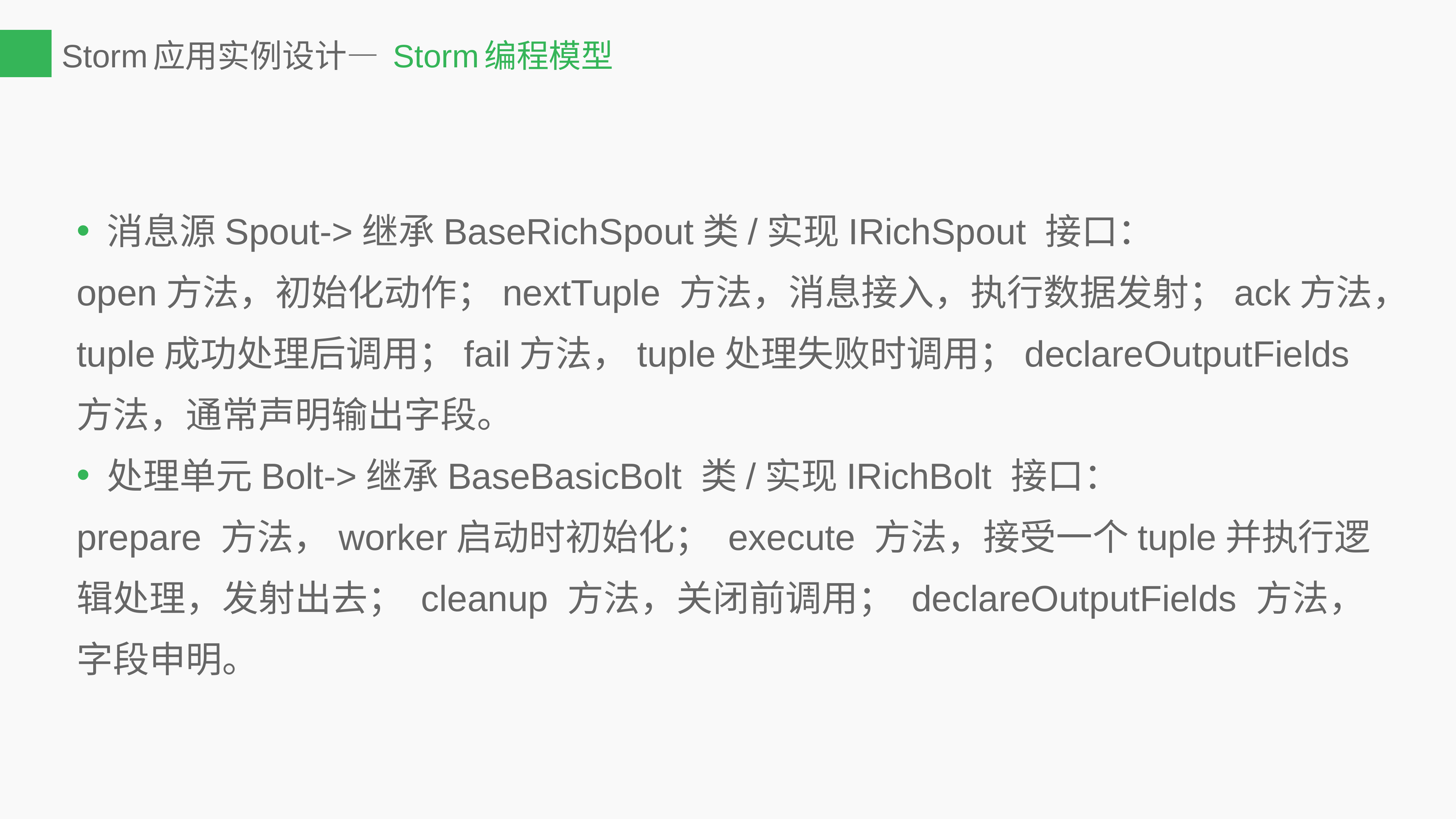

# Storm应用实例设计— Storm编程模型
消息源Spout->继承BaseRichSpout类/实现IRichSpout 接口：
open方法，初始化动作；nextTuple 方法，消息接入，执行数据发射；ack方法，tuple成功处理后调用；fail方法，tuple处理失败时调用；declareOutputFields方法，通常声明输出字段。
处理单元Bolt->继承BaseBasicBolt 类/实现IRichBolt 接口：
prepare 方法，worker启动时初始化； execute 方法，接受一个tuple并执行逻辑处理，发射出去； cleanup 方法，关闭前调用； declareOutputFields 方法，字段申明。